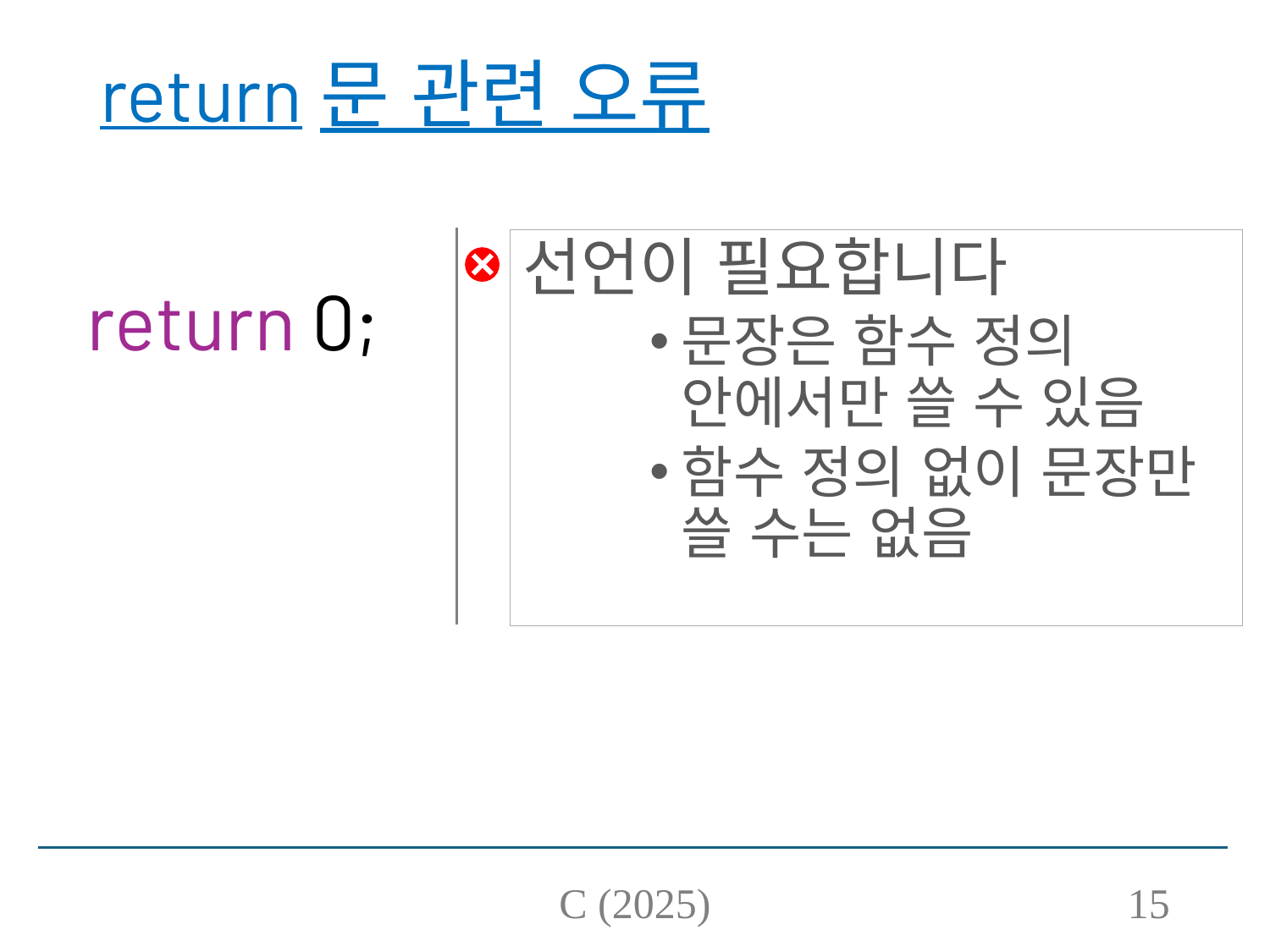

# return문 관련 오류
선언이 필요합니다
문장은 함수 정의 안에서만 쓸 수 있음
함수 정의 없이 문장만 쓸 수는 없음

return 0;
C (2025)
15